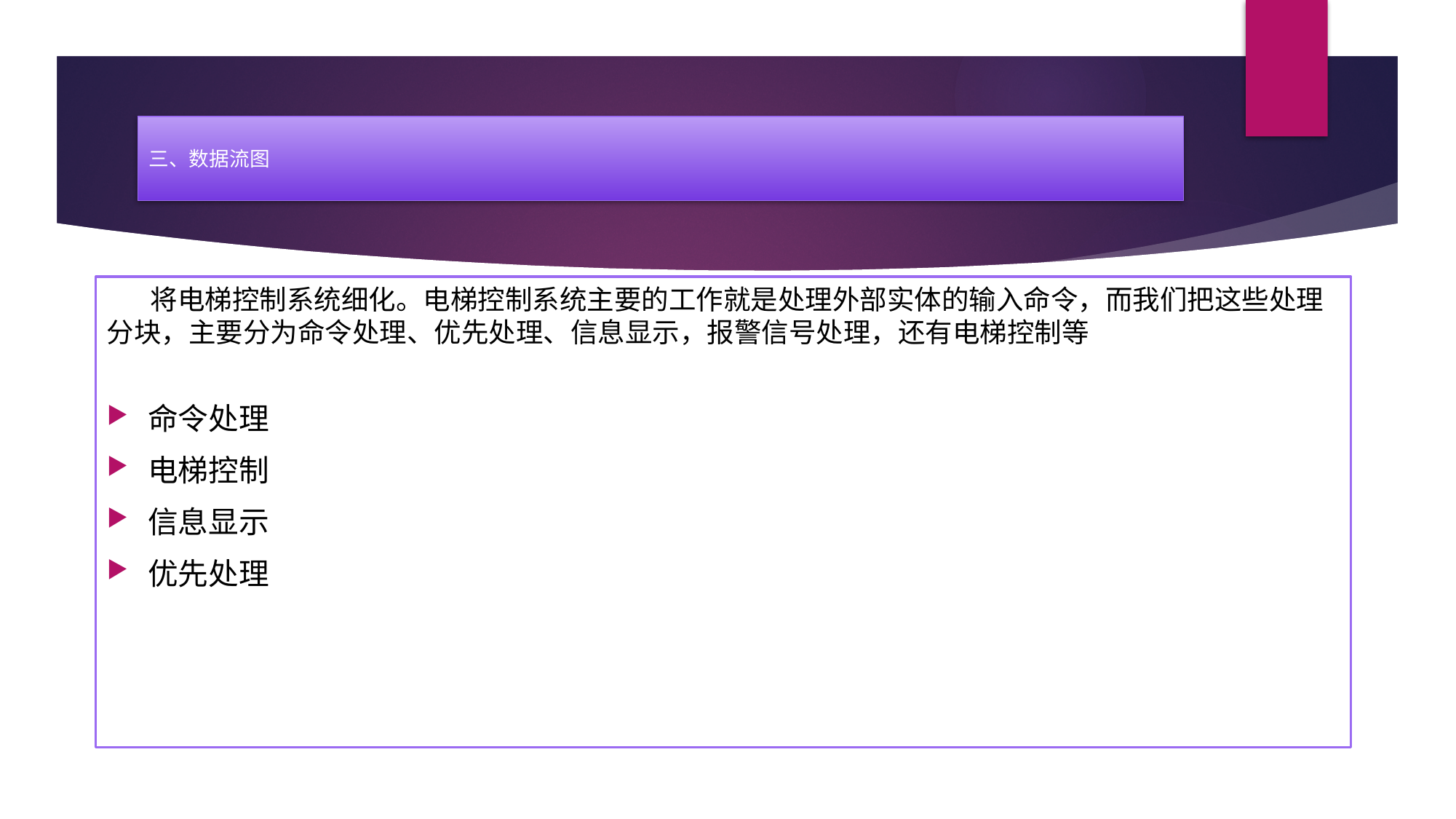

# 三、数据流图
      将电梯控制系统细化。电梯控制系统主要的工作就是处理外部实体的输入命令，而我们把这些处理分块，主要分为命令处理、优先处理、信息显示，报警信号处理，还有电梯控制等

命令处理
电梯控制
信息显示
优先处理